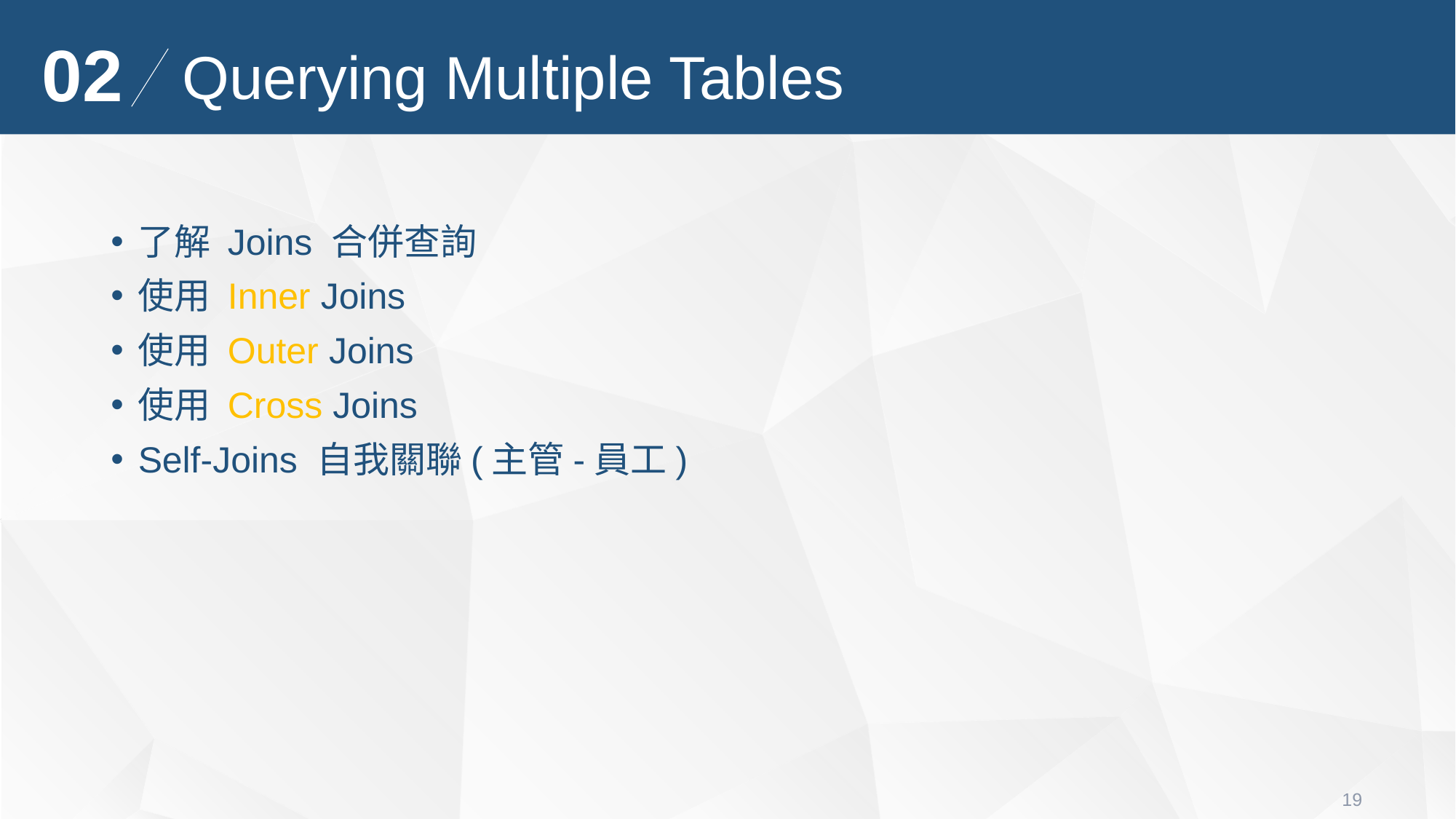

02

Querying Multiple Tables

了解 Joins 合併查詢
使用 Inner Joins
使用 Outer Joins
使用 Cross Joins
Self-Joins 自我關聯(主管-員工)